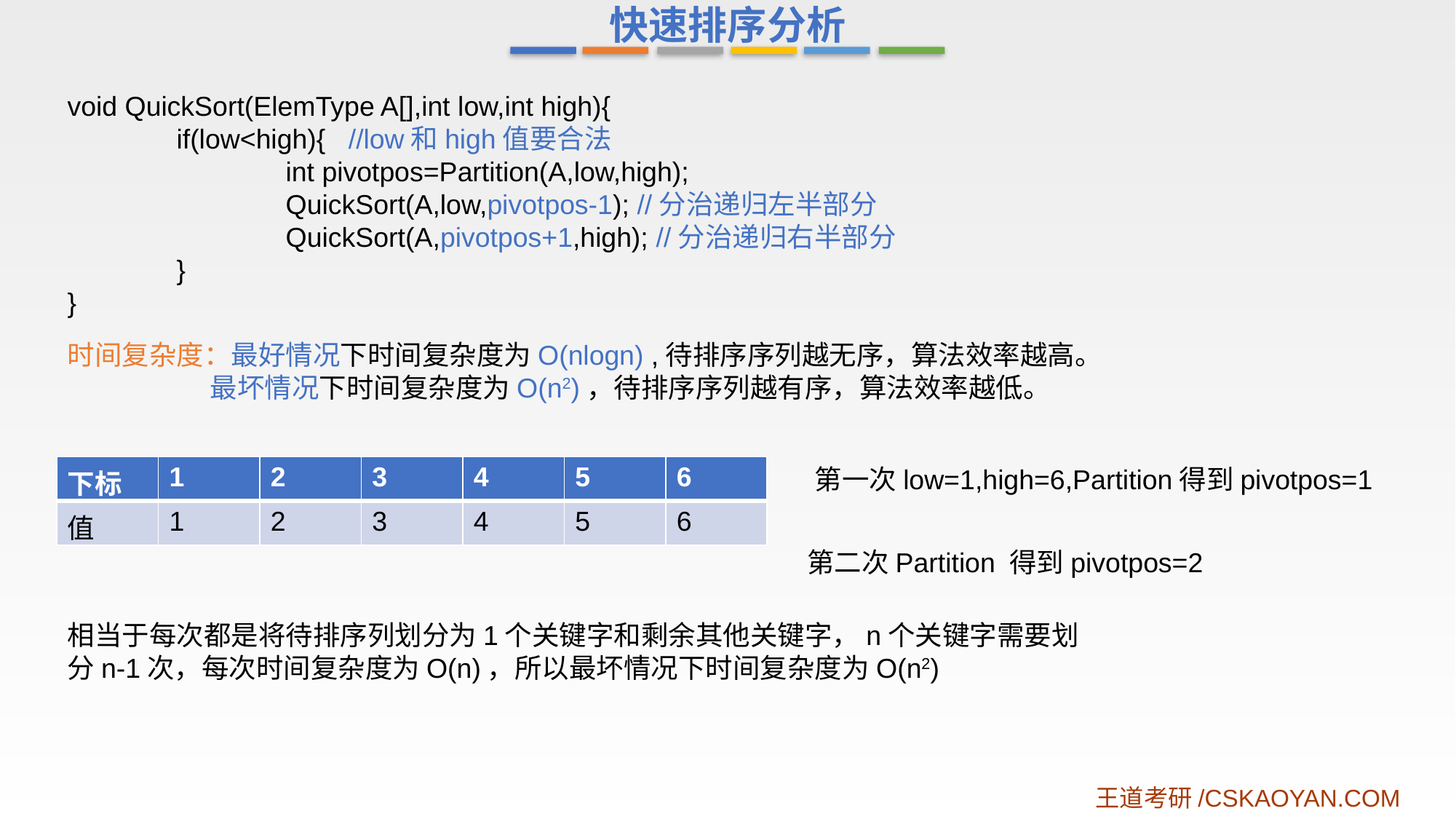

快速排序分析

void QuickSort(ElemType A[],int low,int high){
	if(low<high){   //low和high值要合法
		int pivotpos=Partition(A,low,high);
		QuickSort(A,low,pivotpos-1); //分治递归左半部分
		QuickSort(A,pivotpos+1,high); //分治递归右半部分
	}
}
时间复杂度：最好情况下时间复杂度为O(nlogn) ,待排序序列越无序，算法效率越高。
                      最坏情况下时间复杂度为O(n2)，待排序序列越有序，算法效率越低。
| 下标 | 1 | 2 | 3 | 4 | 5 | 6 |
| --- | --- | --- | --- | --- | --- | --- |
| 值 | 1 | 2 | 3 | 4 | 5 | 6 |
第一次low=1,high=6,Partition得到pivotpos=1
第二次Partition 得到pivotpos=2
相当于每次都是将待排序列划分为1个关键字和剩余其他关键字，n个关键字需要划分n-1次，每次时间复杂度为O(n)，所以最坏情况下时间复杂度为O(n2)
王道考研/CSKAOYAN.COM